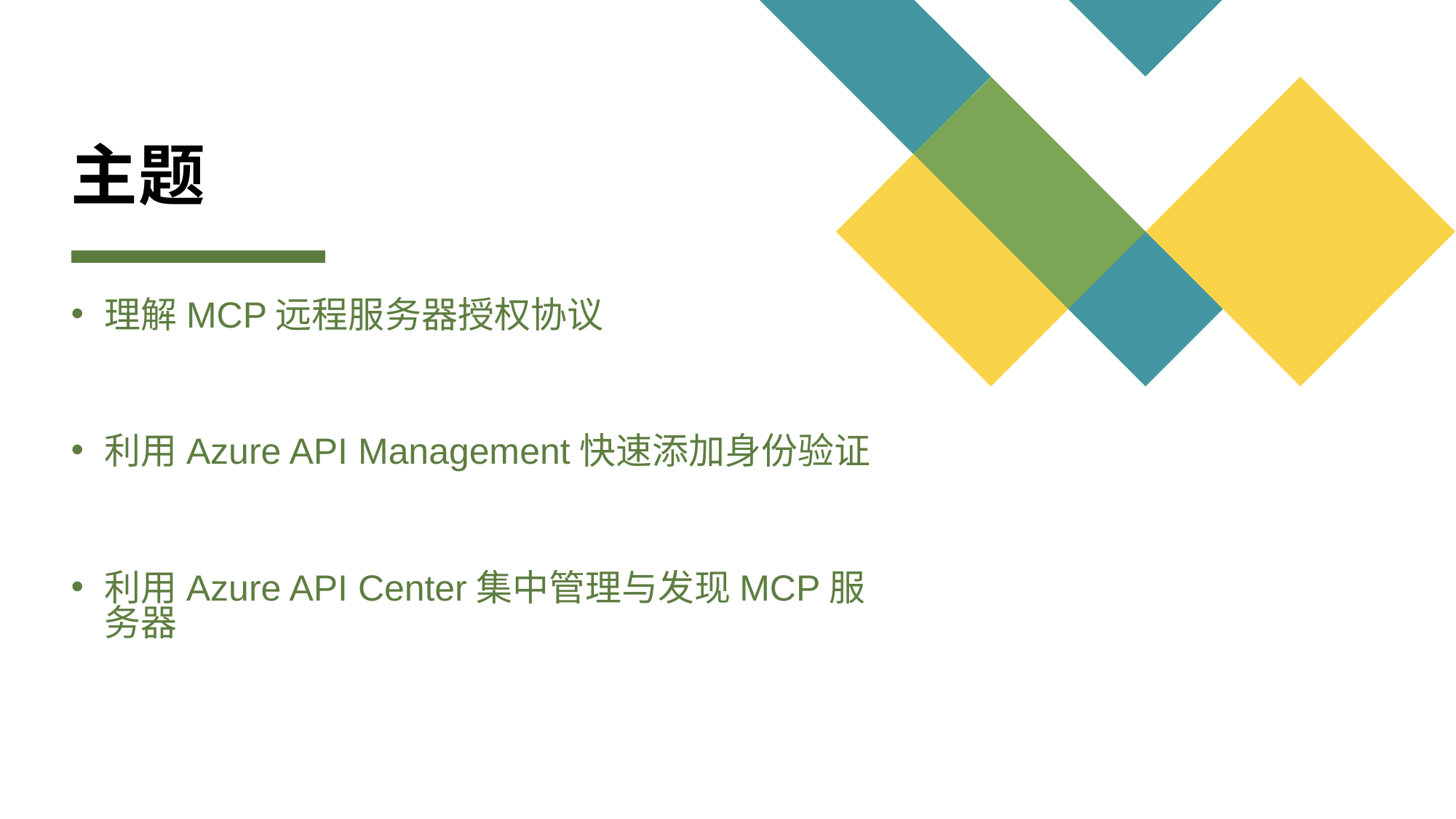

# 主题
理解MCP远程服务器授权协议

利用Azure API Management快速添加身份验证

利用Azure API Center集中管理与发现MCP服务器